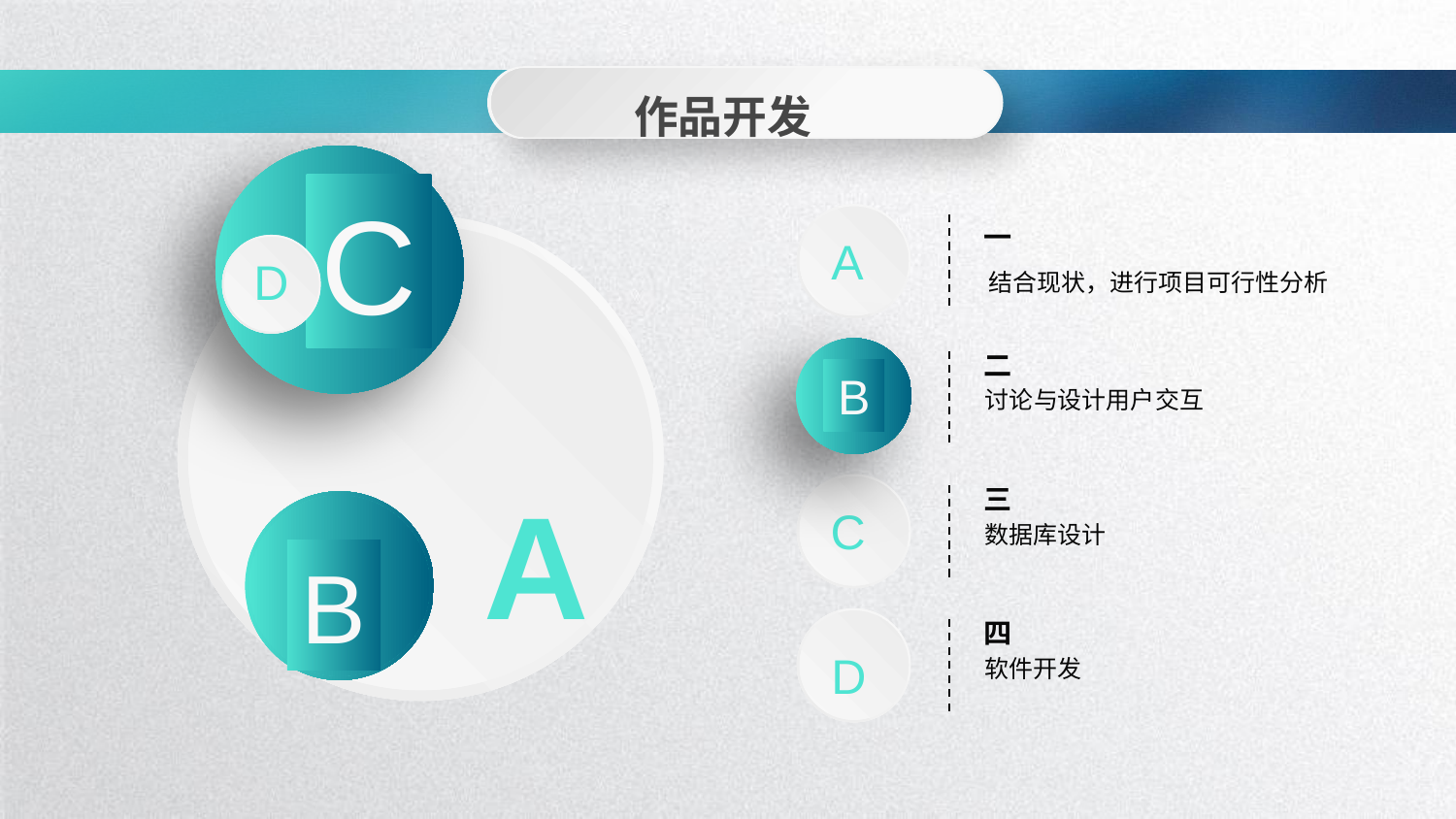

作品开发

C

A
一

A

D
结合现状，进行项目可行性分析

B
二
讨论与设计用户交互

C
三

B
数据库设计

D
四
软件开发
延时文字，不要可以删除